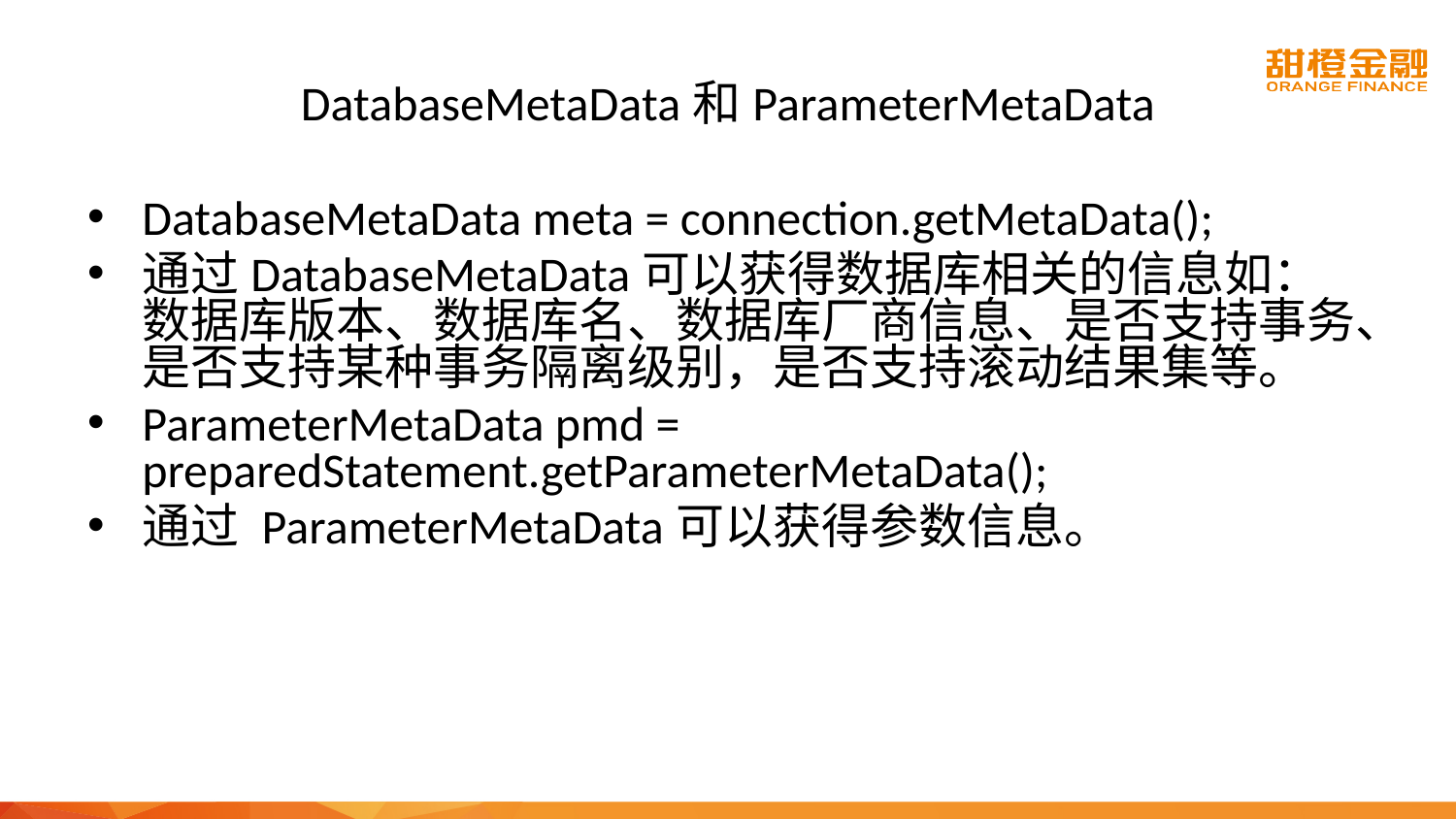

# DatabaseMetaData和ParameterMetaData
DatabaseMetaData meta = connection.getMetaData();
通过DatabaseMetaData可以获得数据库相关的信息如：数据库版本、数据库名、数据库厂商信息、是否支持事务、是否支持某种事务隔离级别，是否支持滚动结果集等。
ParameterMetaData pmd = 	preparedStatement.getParameterMetaData();
通过 ParameterMetaData可以获得参数信息。